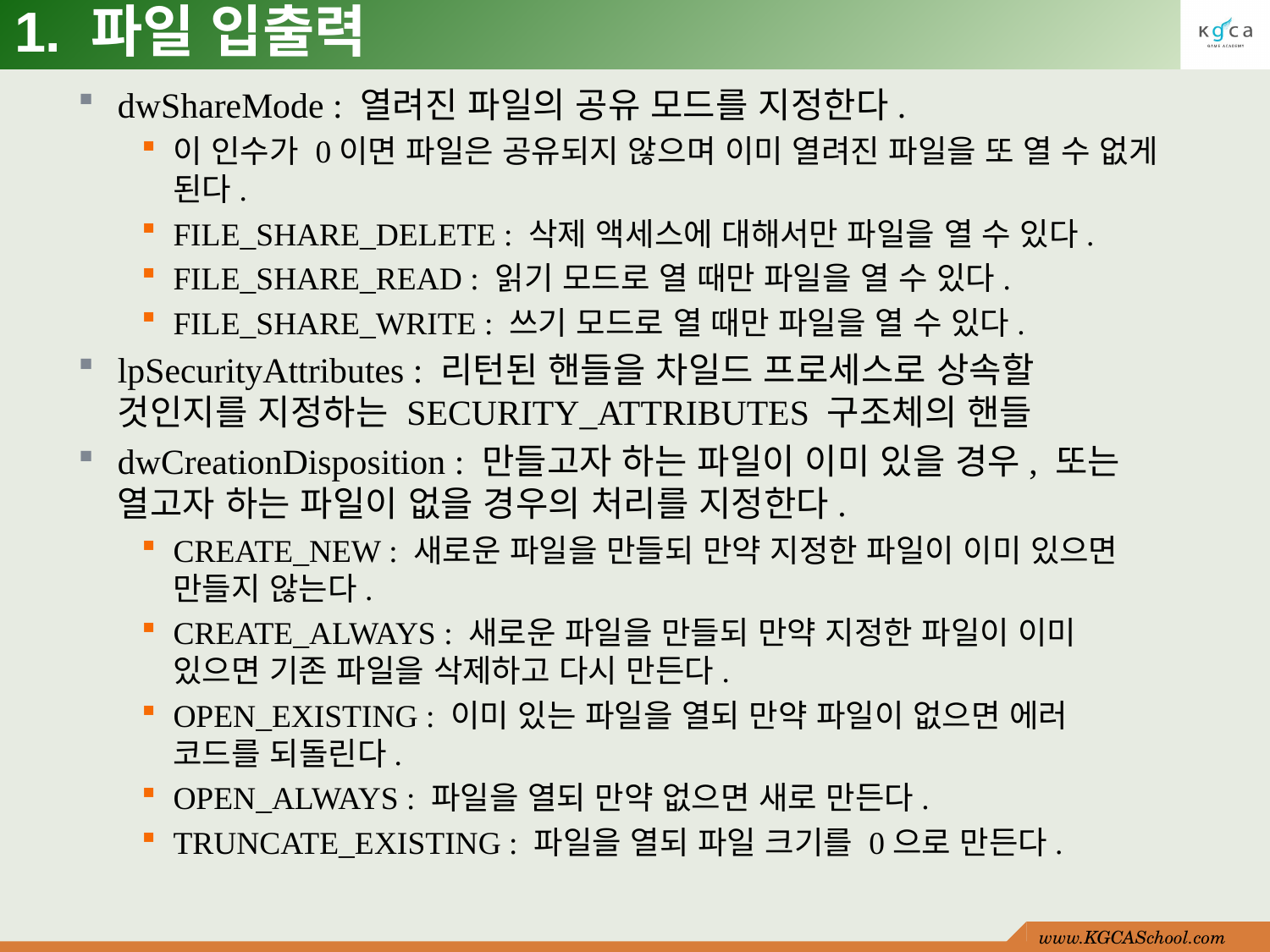

# 1. 파일 입출력
dwShareMode : 열려진 파일의 공유 모드를 지정한다.
이 인수가 0이면 파일은 공유되지 않으며 이미 열려진 파일을 또 열 수 없게 된다.
FILE_SHARE_DELETE : 삭제 액세스에 대해서만 파일을 열 수 있다.
FILE_SHARE_READ : 읽기 모드로 열 때만 파일을 열 수 있다.
FILE_SHARE_WRITE : 쓰기 모드로 열 때만 파일을 열 수 있다.
lpSecurityAttributes : 리턴된 핸들을 차일드 프로세스로 상속할 것인지를 지정하는 SECURITY_ATTRIBUTES 구조체의 핸들
dwCreationDisposition : 만들고자 하는 파일이 이미 있을 경우, 또는 열고자 하는 파일이 없을 경우의 처리를 지정한다.
CREATE_NEW : 새로운 파일을 만들되 만약 지정한 파일이 이미 있으면 만들지 않는다.
CREATE_ALWAYS : 새로운 파일을 만들되 만약 지정한 파일이 이미 있으면 기존 파일을 삭제하고 다시 만든다.
OPEN_EXISTING : 이미 있는 파일을 열되 만약 파일이 없으면 에러 코드를 되돌린다.
OPEN_ALWAYS : 파일을 열되 만약 없으면 새로 만든다.
TRUNCATE_EXISTING : 파일을 열되 파일 크기를 0으로 만든다.